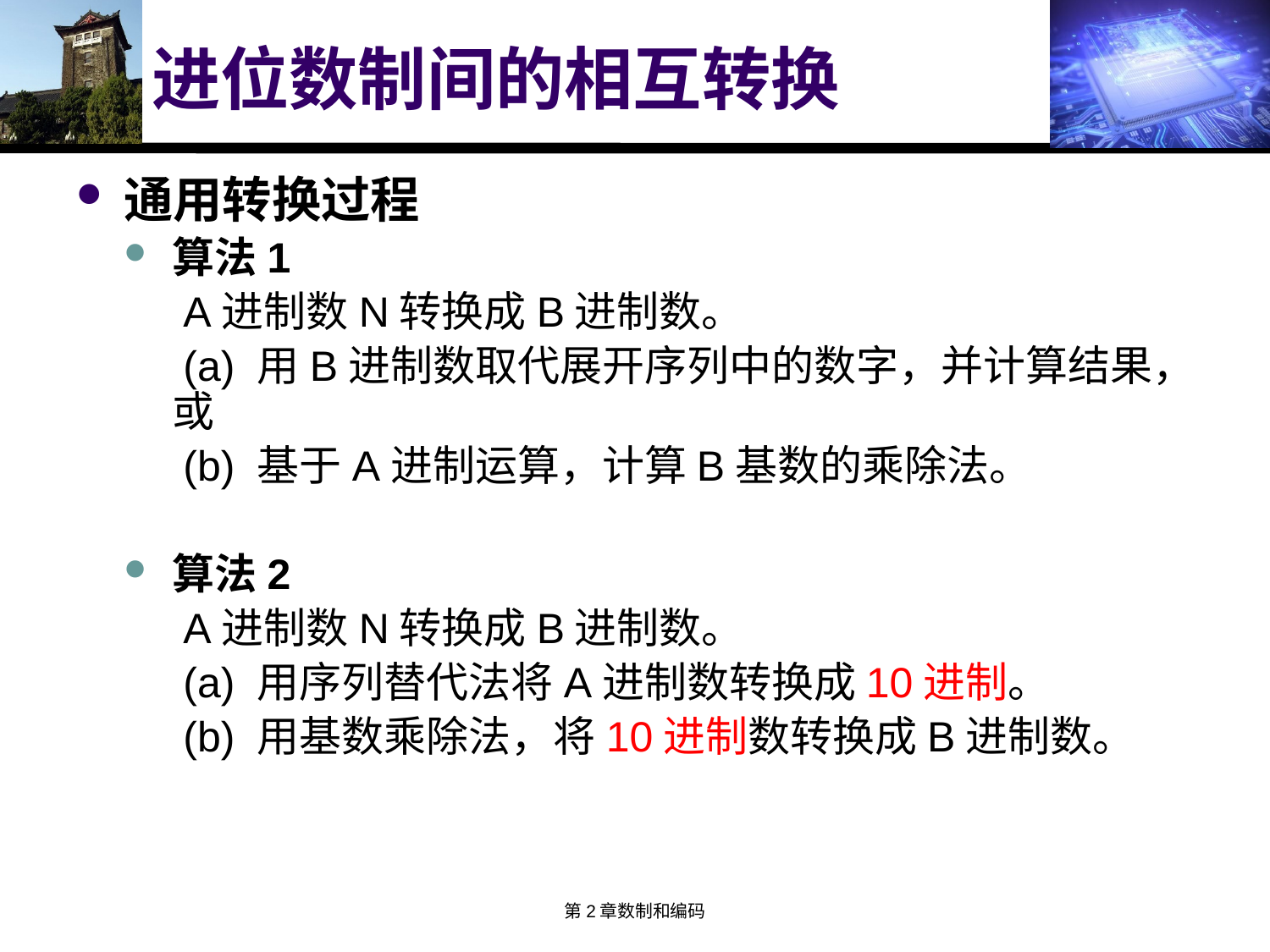

# 进位数制间的相互转换
通用转换过程
算法1
     A进制数N转换成B进制数。
     (a) 用B进制数取代展开序列中的数字，并计算结果，或
     (b) 基于A进制运算，计算B基数的乘除法。

算法2
     A进制数N转换成B进制数。
     (a) 用序列替代法将A进制数转换成10进制。
     (b) 用基数乘除法，将10进制数转换成B进制数。

第2章数制和编码
16